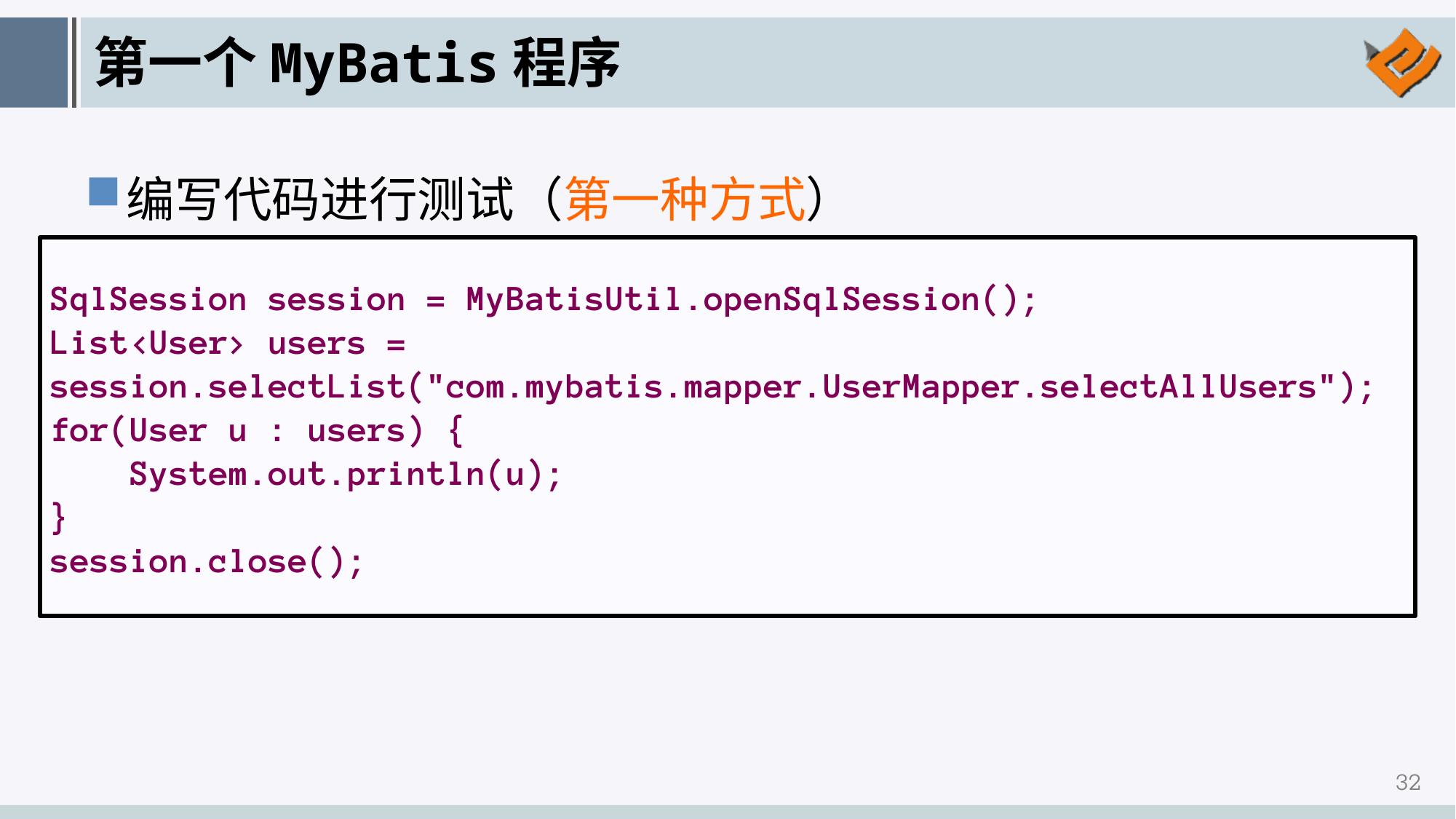

# 第一个MyBatis程序
编写代码进行测试（第一种方式）

SqlSession session = MyBatisUtil.openSqlSession();
List<User> users = session.selectList("com.mybatis.mapper.UserMapper.selectAllUsers");
for(User u : users) {
    System.out.println(u);
}
session.close();